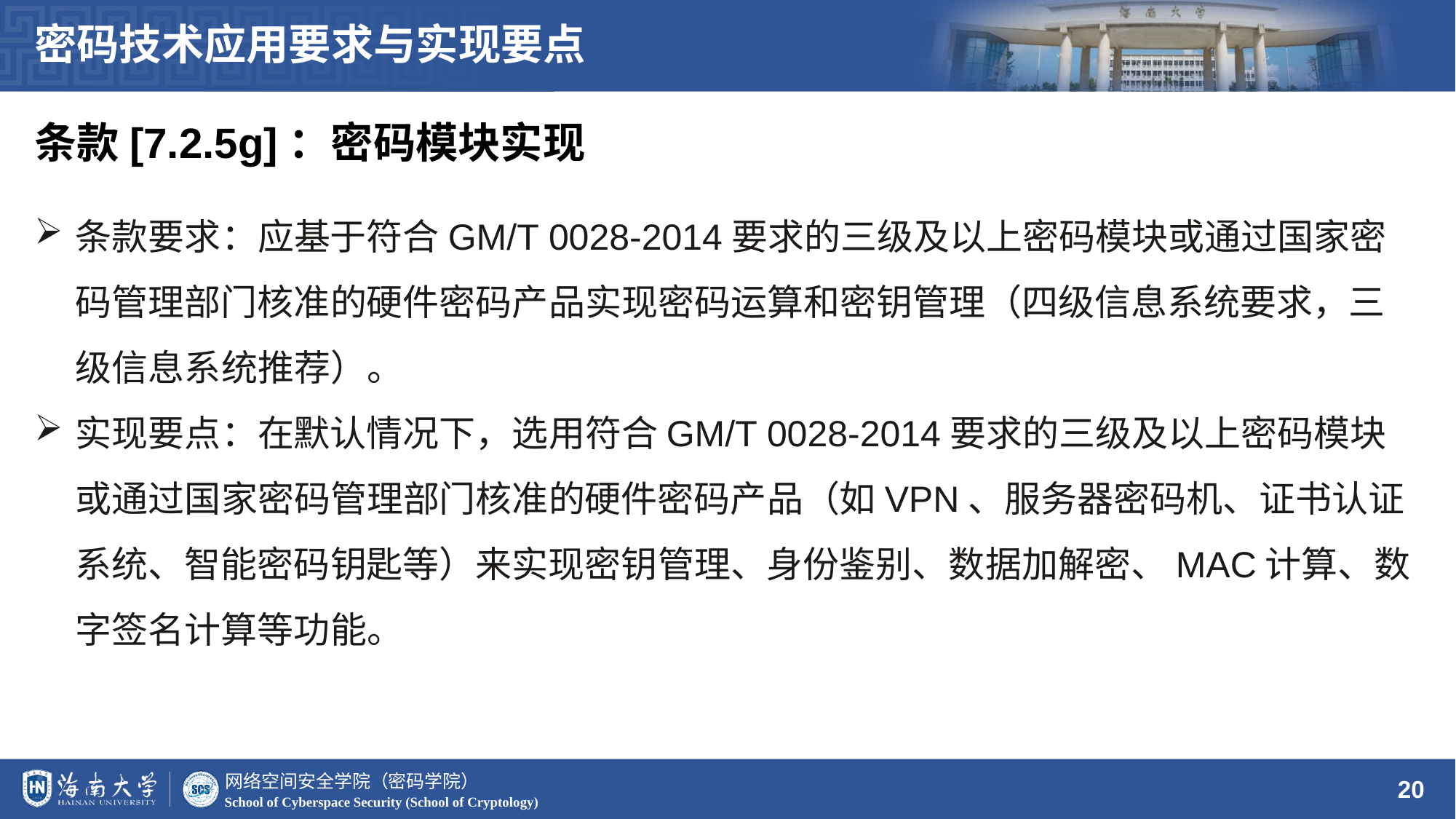

密码技术应用要求与实现要点
条款[7.2.5g]：密码模块实现
条款要求：应基于符合GM/T 0028-2014要求的三级及以上密码模块或通过国家密码管理部门核准的硬件密码产品实现密码运算和密钥管理（四级信息系统要求，三级信息系统推荐）。
实现要点：在默认情况下，选用符合GM/T 0028-2014要求的三级及以上密码模块或通过国家密码管理部门核准的硬件密码产品（如VPN、服务器密码机、证书认证系统、智能密码钥匙等）来实现密钥管理、身份鉴别、数据加解密、MAC计算、数字签名计算等功能。
20